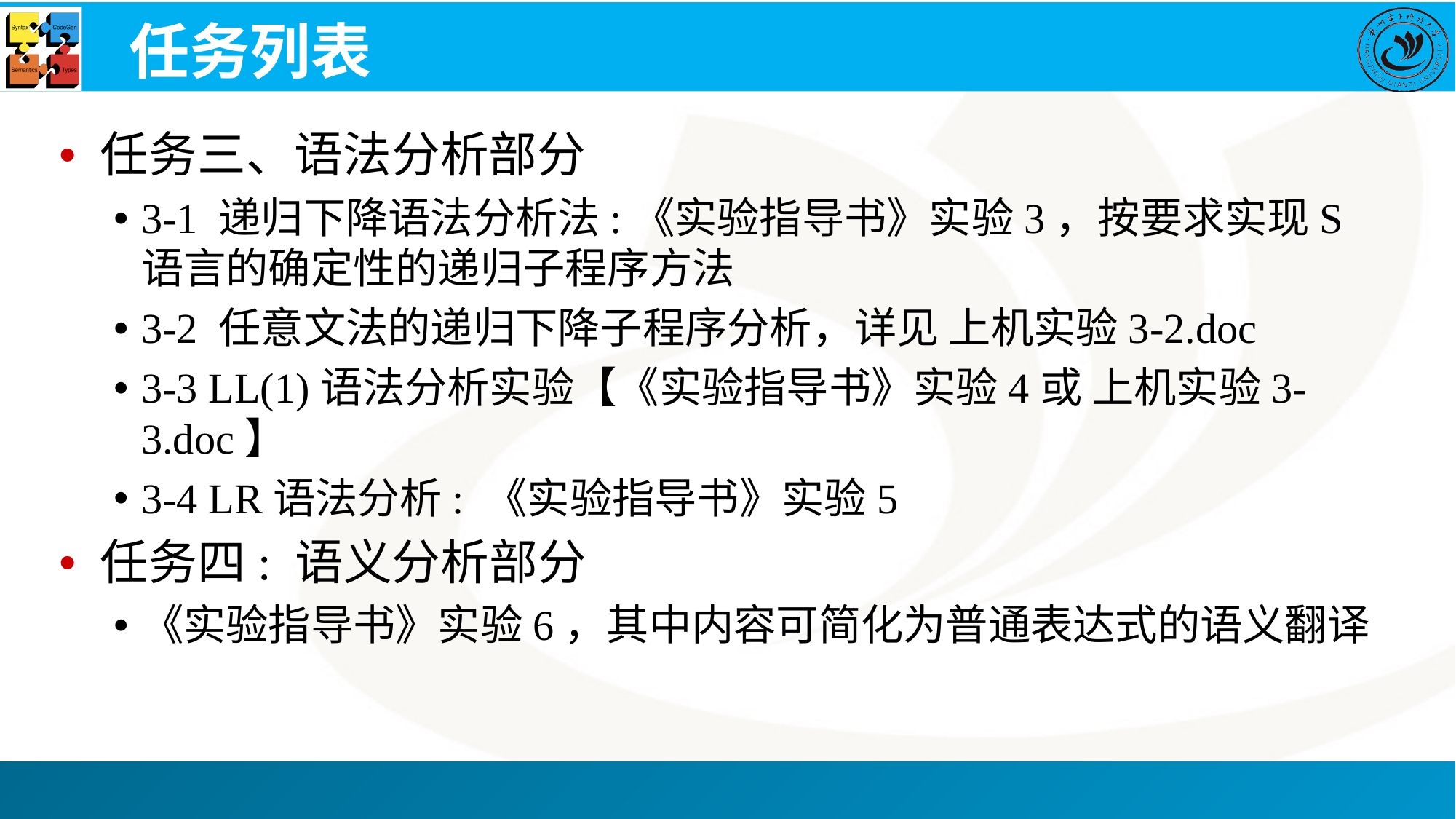

# 任务列表
任务三、语法分析部分
3-1 递归下降语法分析法:《实验指导书》实验3，按要求实现S语言的确定性的递归子程序方法
3-2 任意文法的递归下降子程序分析，详见 上机实验3-2.doc
3-3 LL(1)语法分析实验【《实验指导书》实验4或 上机实验3-3.doc】
3-4 LR语法分析: 《实验指导书》实验5
任务四: 语义分析部分
《实验指导书》实验6，其中内容可简化为普通表达式的语义翻译